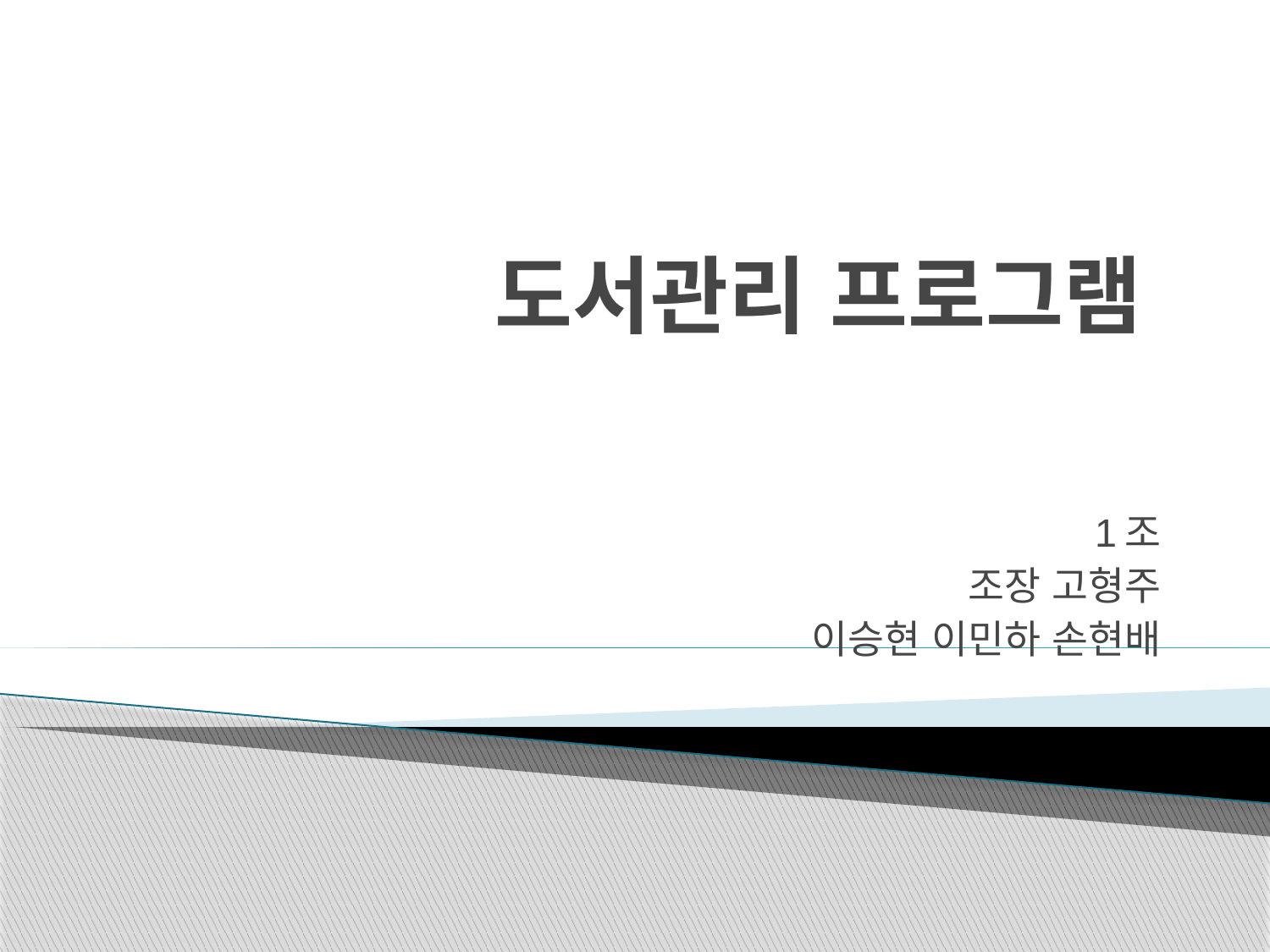

# 도서관리 프로그램
1조
조장 고형주
이승현 이민하 손현배